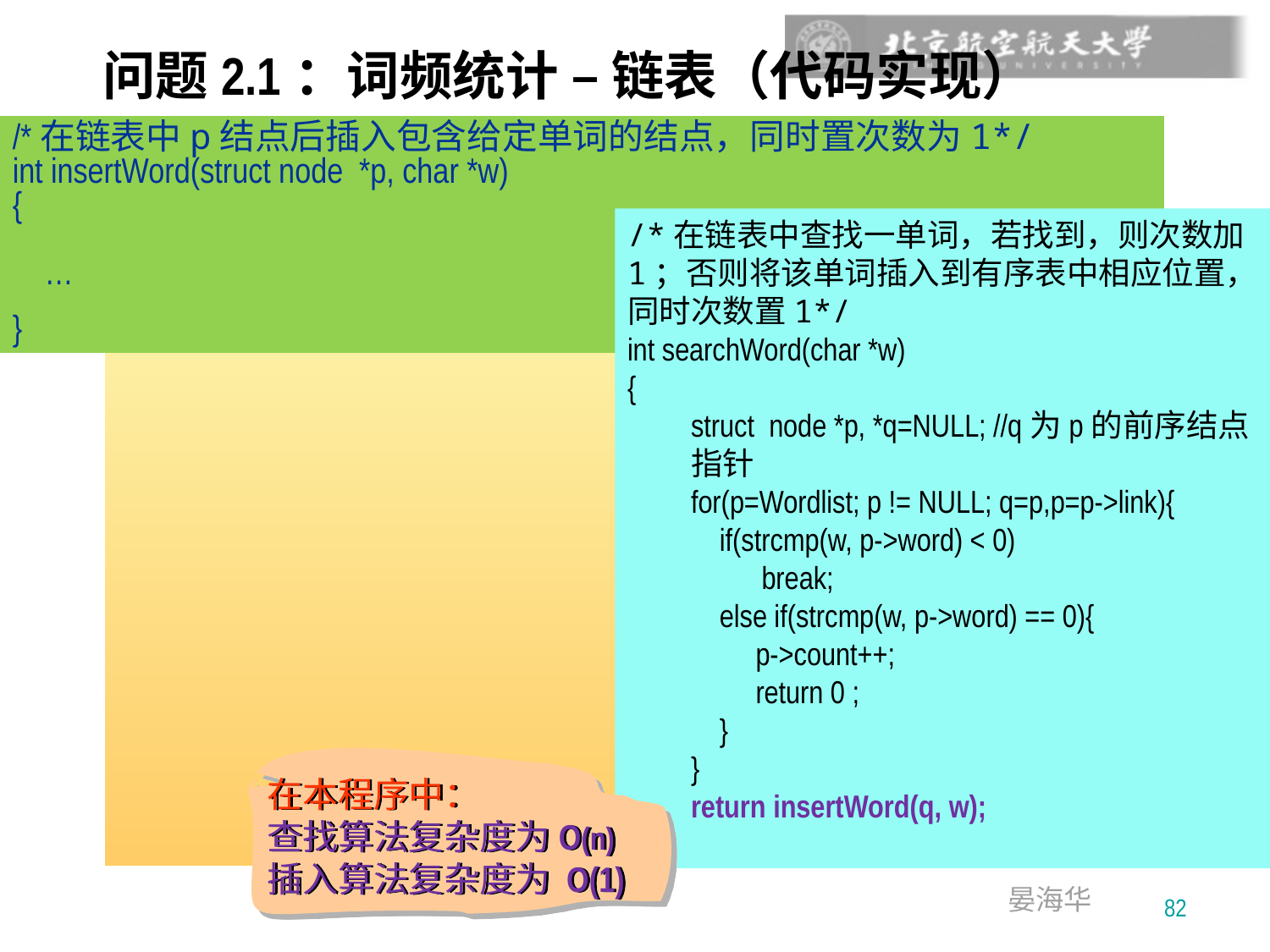

# 问题2.1：词频统计 – 链表（代码实现）
/*在链表中p结点后插入包含给定单词的结点，同时置次数为1*/
int insertWord(struct node  *p, char *w)
{

    …

}
/*在链表中查找一单词，若找到，则次数加1；否则将该单词插入到有序表中相应位置，同时次数置1*/
int searchWord(char *w)
{
struct  node *p, *q=NULL; //q为p的前序结点指针
for(p=Wordlist; p != NULL; q=p,p=p->link){
    if(strcmp(w, p->word) < 0)
 break;
    else if(strcmp(w, p->word) == 0){
         p->count++;
         return 0 ;
    }
}
return insertWord(q, w);
}

在本程序中：
查找算法复杂度为O(n)
插入算法复杂度为 O(1)
82